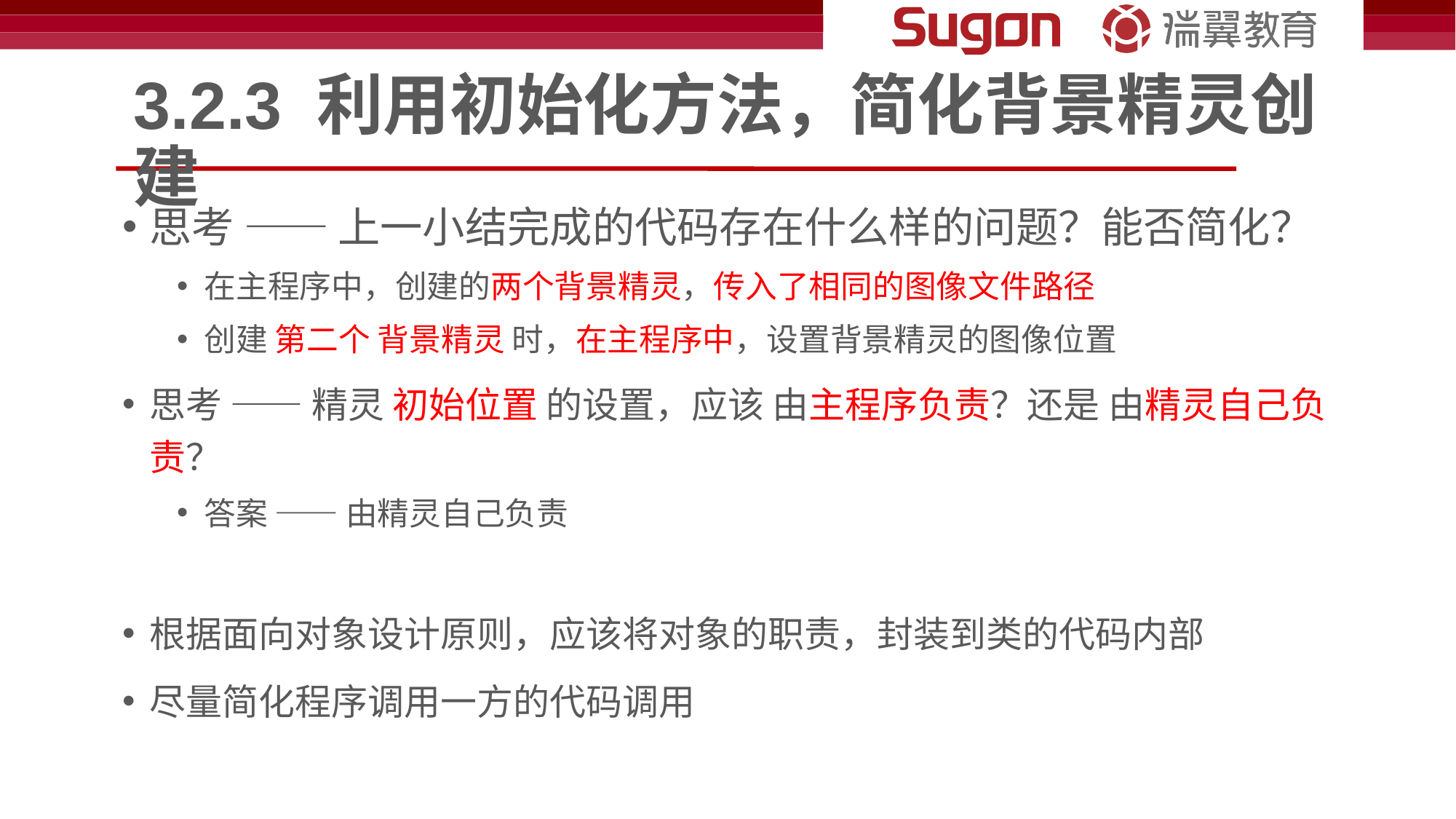

# 3.2.3 利用初始化方法，简化背景精灵创建
思考 —— 上一小结完成的代码存在什么样的问题？能否简化？
在主程序中，创建的两个背景精灵，传入了相同的图像文件路径
创建 第二个 背景精灵 时，在主程序中，设置背景精灵的图像位置
思考 —— 精灵 初始位置 的设置，应该 由主程序负责？还是 由精灵自己负责？
答案 —— 由精灵自己负责

根据面向对象设计原则，应该将对象的职责，封装到类的代码内部
尽量简化程序调用一方的代码调用